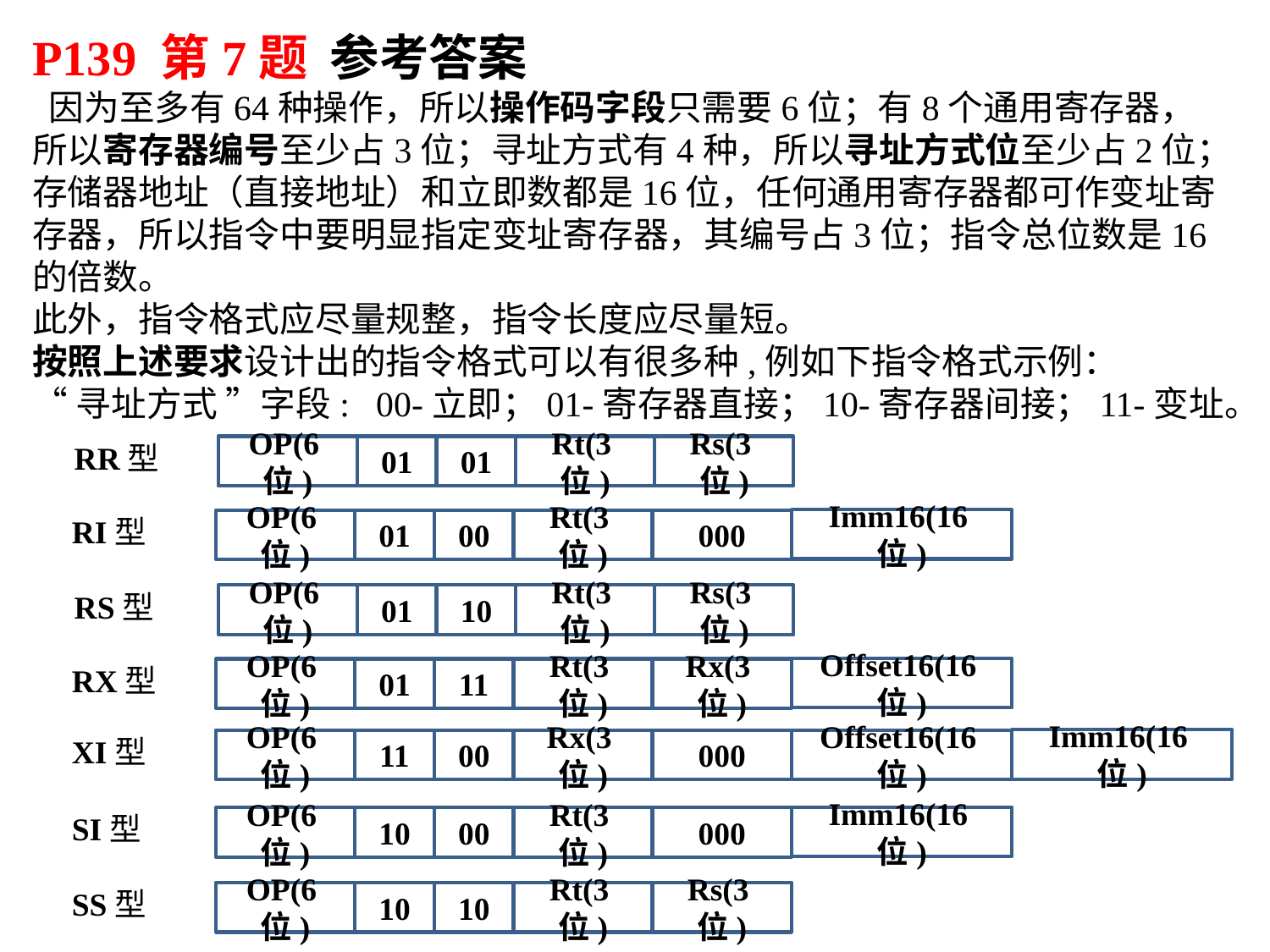

P139 第7题  参考答案
 因为至多有64种操作，所以操作码字段只需要6位；有8个通用寄存器，所以寄存器编号至少占3位；寻址方式有4种，所以寻址方式位至少占2位；存储器地址（直接地址）和立即数都是16位，任何通用寄存器都可作变址寄存器，所以指令中要明显指定变址寄存器，其编号占3位；指令总位数是16的倍数。
此外，指令格式应尽量规整，指令长度应尽量短。
按照上述要求设计出的指令格式可以有很多种,例如下指令格式示例：
“寻址方式 ”字段:   00-立即；01-寄存器直接；10-寄存器间接；11-变址。
RR型
OP(6位)
01
01
Rt(3位)
Rs(3位)
RI型
Imm16(16位)
OP(6位)
01
00
Rt(3位)
000
RS型
OP(6位)
01
10
Rt(3位)
Rs(3位)
RX型
Offset16(16位)
OP(6位)
01
11
Rt(3位)
Rx(3位)
XI型
Imm16(16位)
OP(6位)
11
00
Rx(3位)
000
Offset16(16位)
SI型
Imm16(16位)
OP(6位)
10
00
Rt(3位)
000
SS型
OP(6位)
10
10
Rt(3位)
Rs(3位)